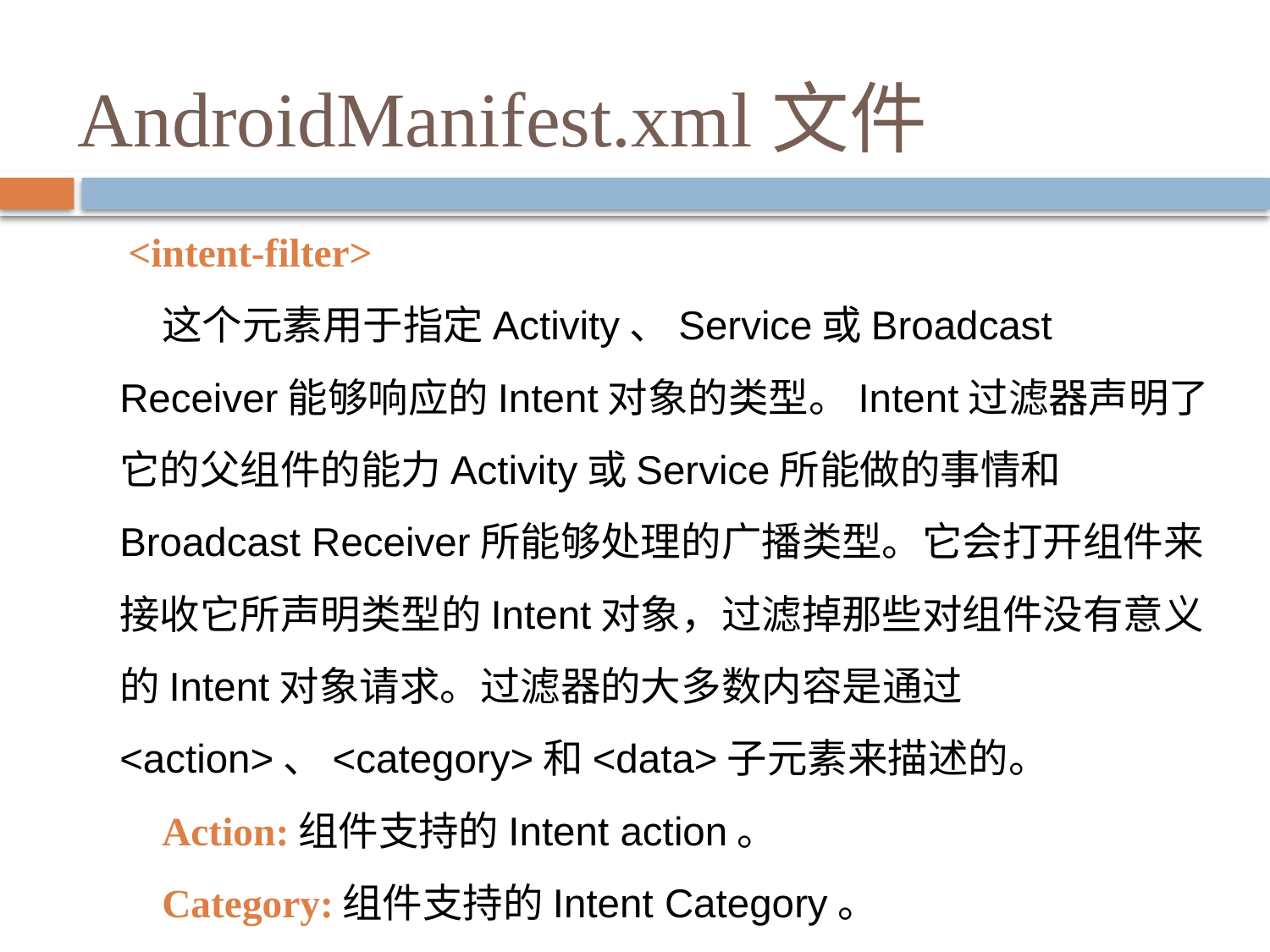

# AndroidManifest.xml文件
     <intent-filter>
这个元素用于指定Activity、Service或Broadcast Receiver能够响应的Intent对象的类型。Intent过滤器声明了它的父组件的能力Activity或Service所能做的事情和Broadcast Receiver所能够处理的广播类型。它会打开组件来接收它所声明类型的Intent对象，过滤掉那些对组件没有意义的Intent对象请求。过滤器的大多数内容是通过<action>、<category>和<data>子元素来描述的。
Action:组件支持的Intent action。
Category:组件支持的Intent Category。